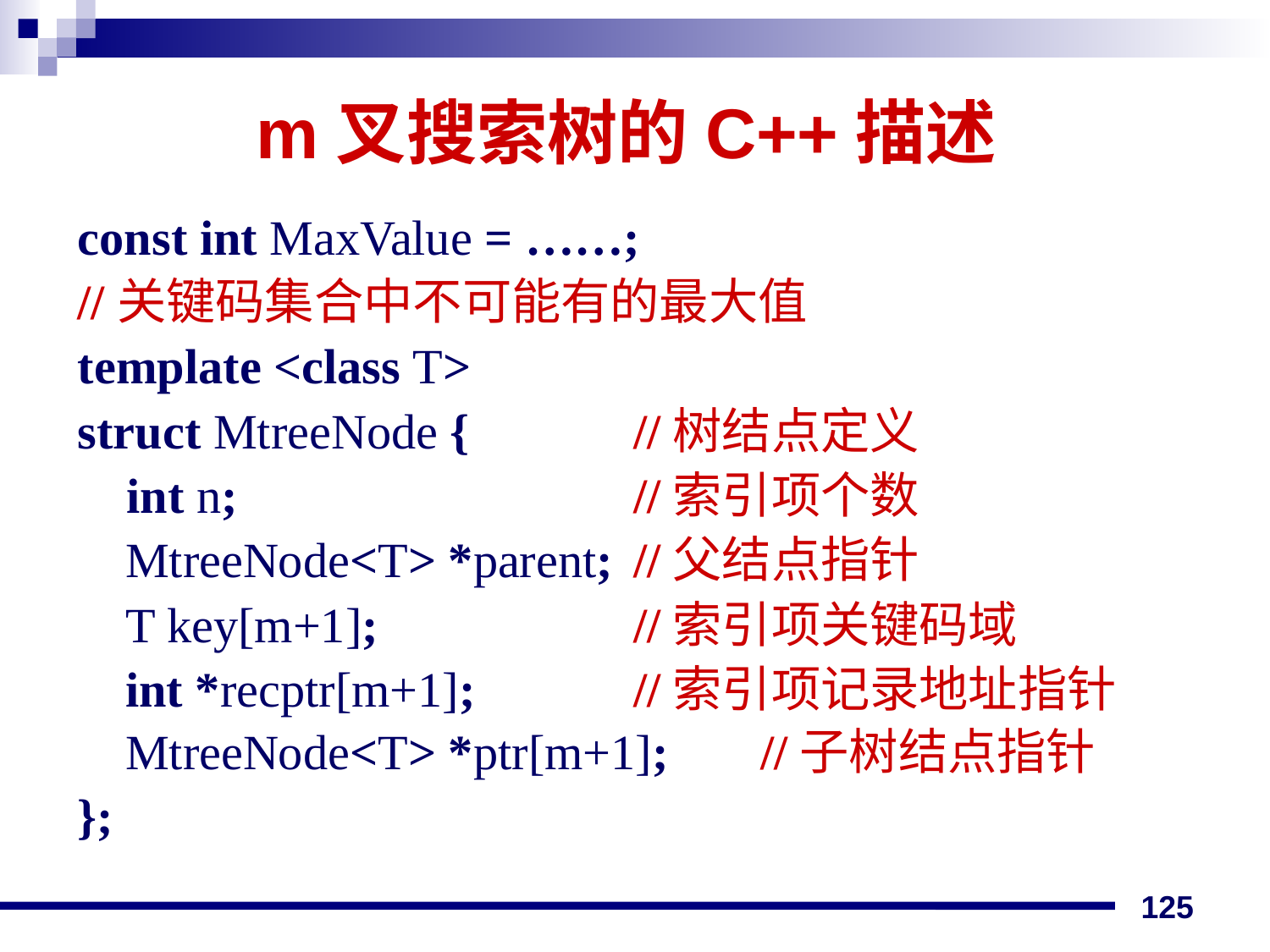

# m叉搜索树的C++描述
const int MaxValue = ……;
//关键码集合中不可能有的最大值
template <class T>
struct MtreeNode {		//树结点定义
    int n;				//索引项个数
   	MtreeNode<T> *parent;	//父结点指针
   	T key[m+1];			//索引项关键码域
   	int *recptr[m+1];		//索引项记录地址指针MtreeNode<T> *ptr[m+1];	//子树结点指针
};
125